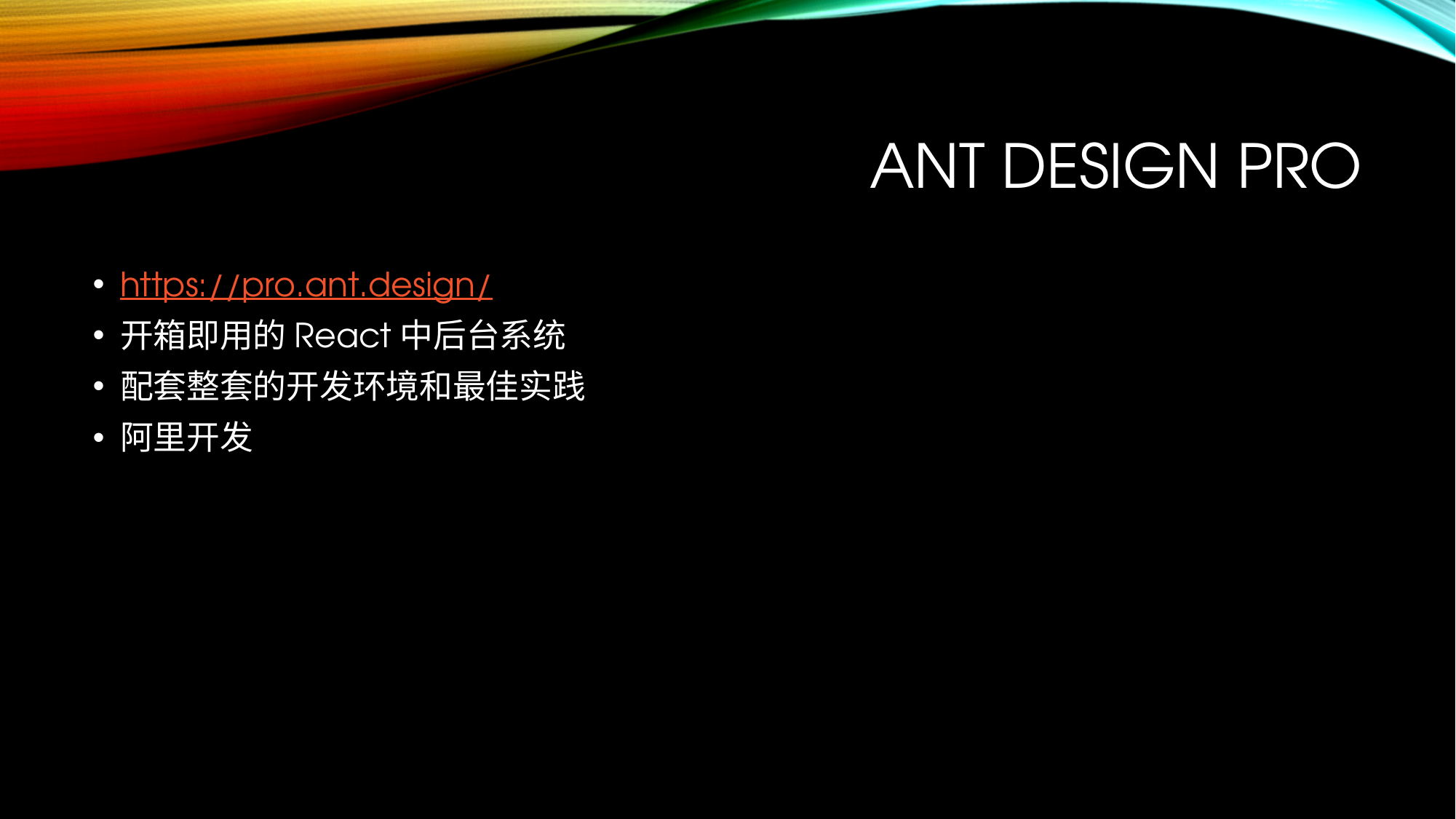

# Ant design Pro
https://pro.ant.design/
开箱即用的React中后台系统
配套整套的开发环境和最佳实践
阿里开发